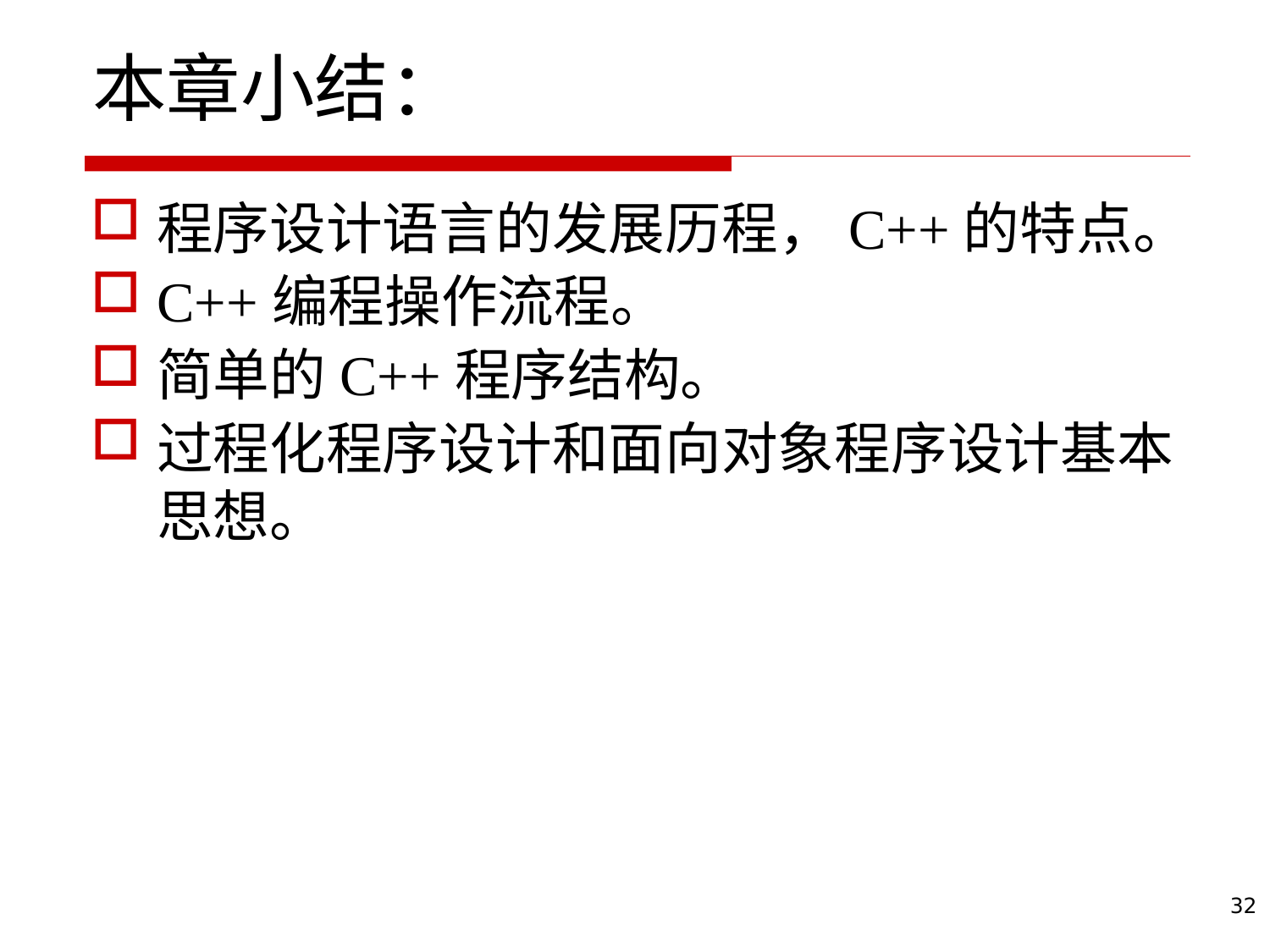

# 本章小结：
程序设计语言的发展历程，C++的特点。
C++编程操作流程。
简单的C++程序结构。
过程化程序设计和面向对象程序设计基本思想。
32